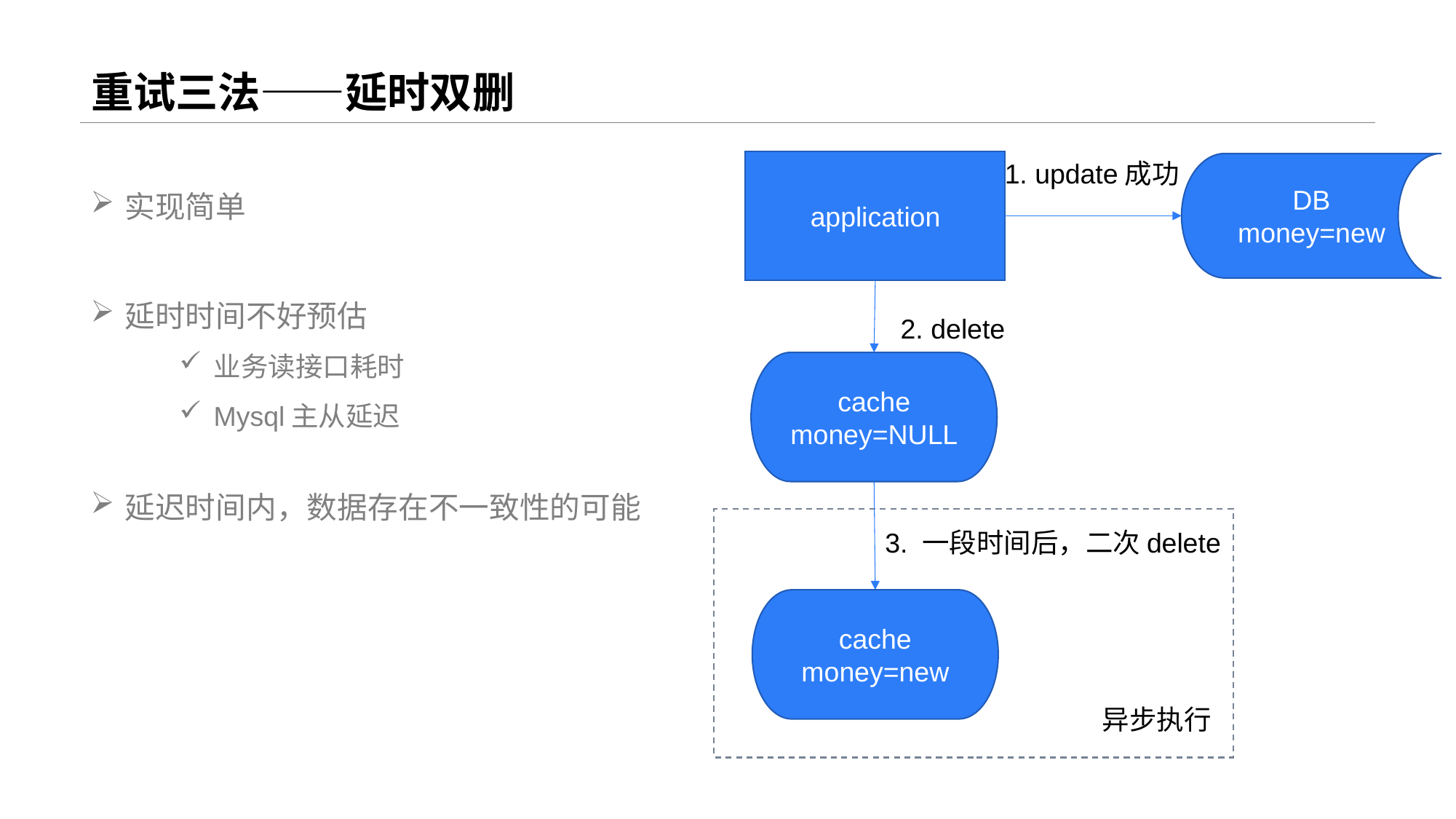

# 重试三法——延时双删
application
1. update成功
DB
money=new
实现简单

延时时间不好预估
业务读接口耗时
Mysql主从延迟

延迟时间内，数据存在不一致性的可能

2. delete
cache
money=NULL

3. 一段时间后，二次delete
cache
money=new
异步执行